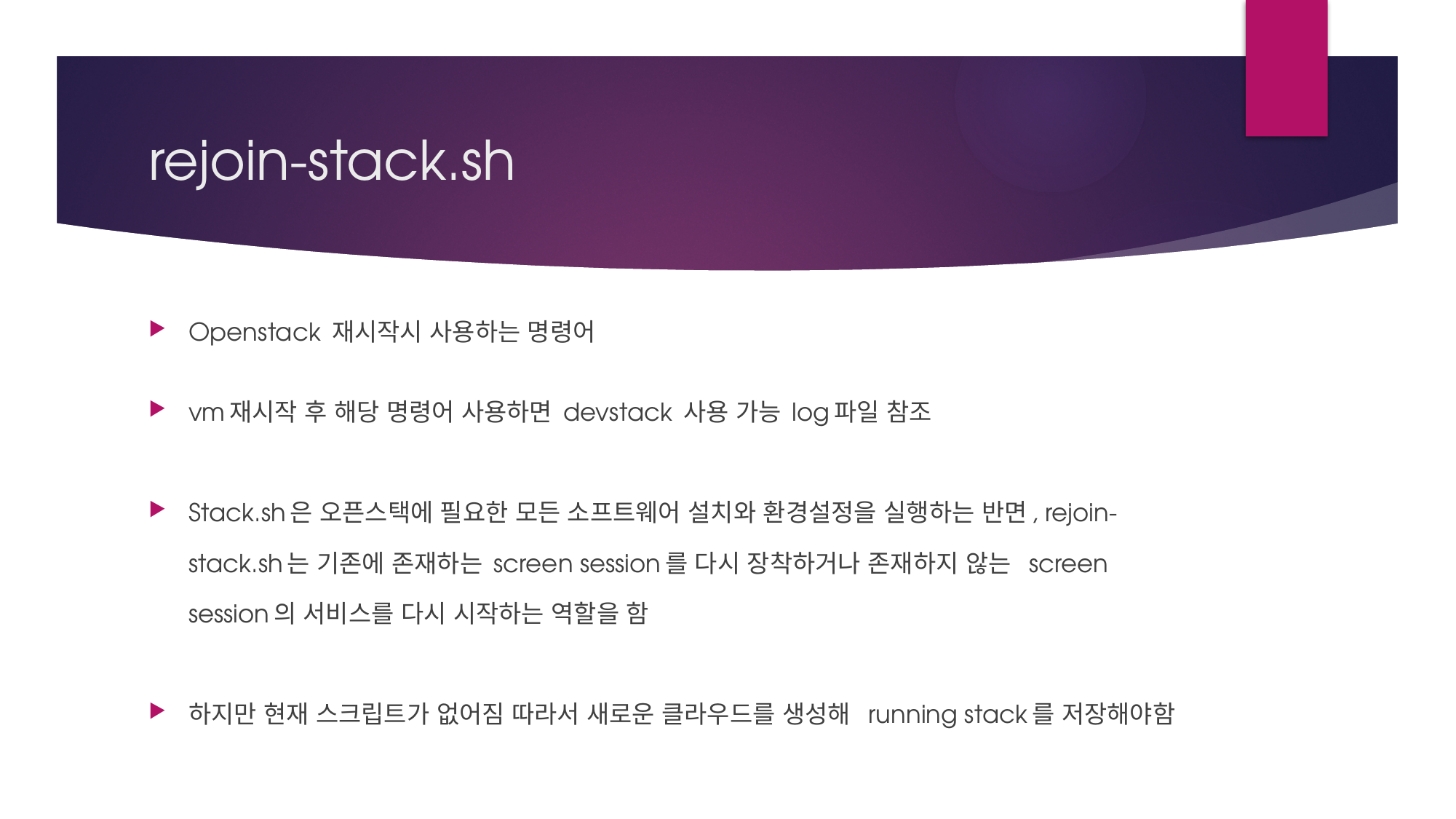

# rejoin-stack.sh
Openstack 재시작시 사용하는 명령어

vm재시작 후 해당 명령어 사용하면 devstack 사용 가능 log파일 참조

Stack.sh은 오픈스택에 필요한 모든 소프트웨어 설치와 환경설정을 실행하는 반면, rejoin-stack.sh는 기존에 존재하는 screen session를 다시 장착하거나 존재하지 않는  screen session의 서비스를 다시 시작하는 역할을 함

하지만 현재 스크립트가 없어짐 따라서 새로운 클라우드를 생성해  running stack를 저장해야함